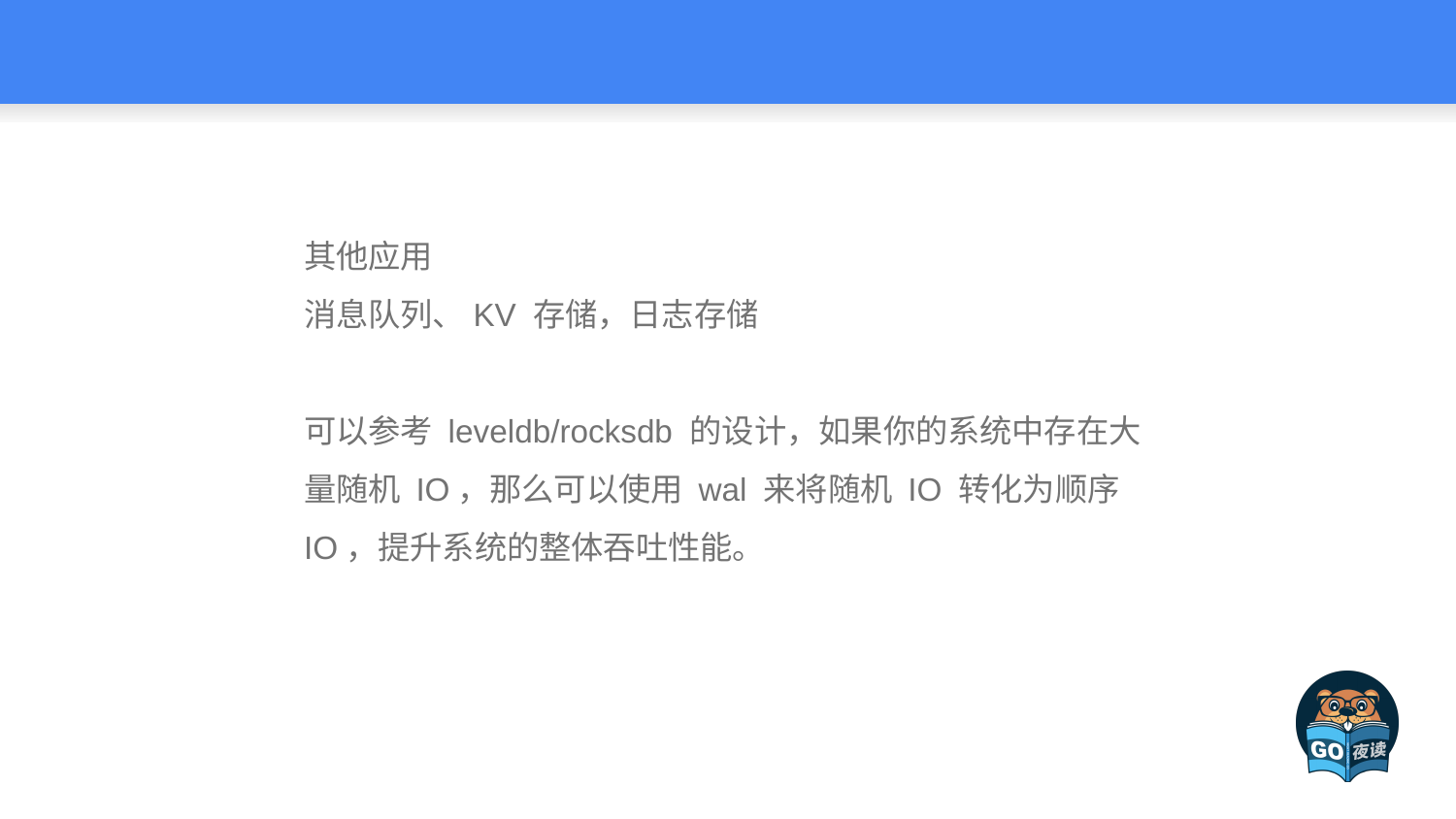

#
其他应用
消息队列、KV 存储，日志存储

可以参考 leveldb/rocksdb 的设计，如果你的系统中存在大量随机 IO，那么可以使用 wal 来将随机 IO 转化为顺序 IO，提升系统的整体吞吐性能。
17